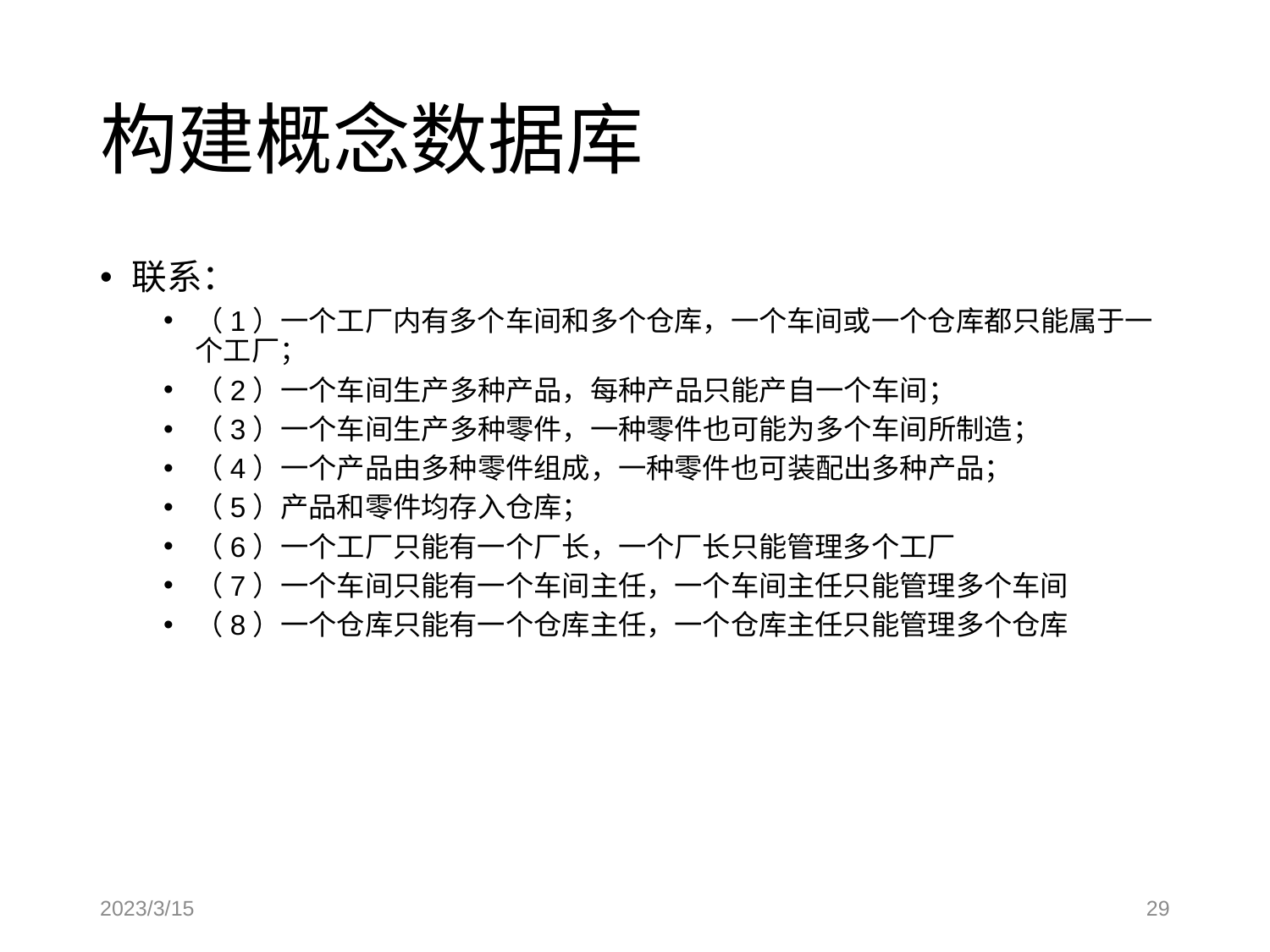

# 构建概念数据库
联系：
（1）一个工厂内有多个车间和多个仓库，一个车间或一个仓库都只能属于一个工厂；
（2）一个车间生产多种产品，每种产品只能产自一个车间；
（3）一个车间生产多种零件，一种零件也可能为多个车间所制造；
（4）一个产品由多种零件组成，一种零件也可装配出多种产品；
（5）产品和零件均存入仓库；
（6）一个工厂只能有一个厂长，一个厂长只能管理多个工厂
（7）一个车间只能有一个车间主任，一个车间主任只能管理多个车间
（8）一个仓库只能有一个仓库主任，一个仓库主任只能管理多个仓库
2023/3/15
29